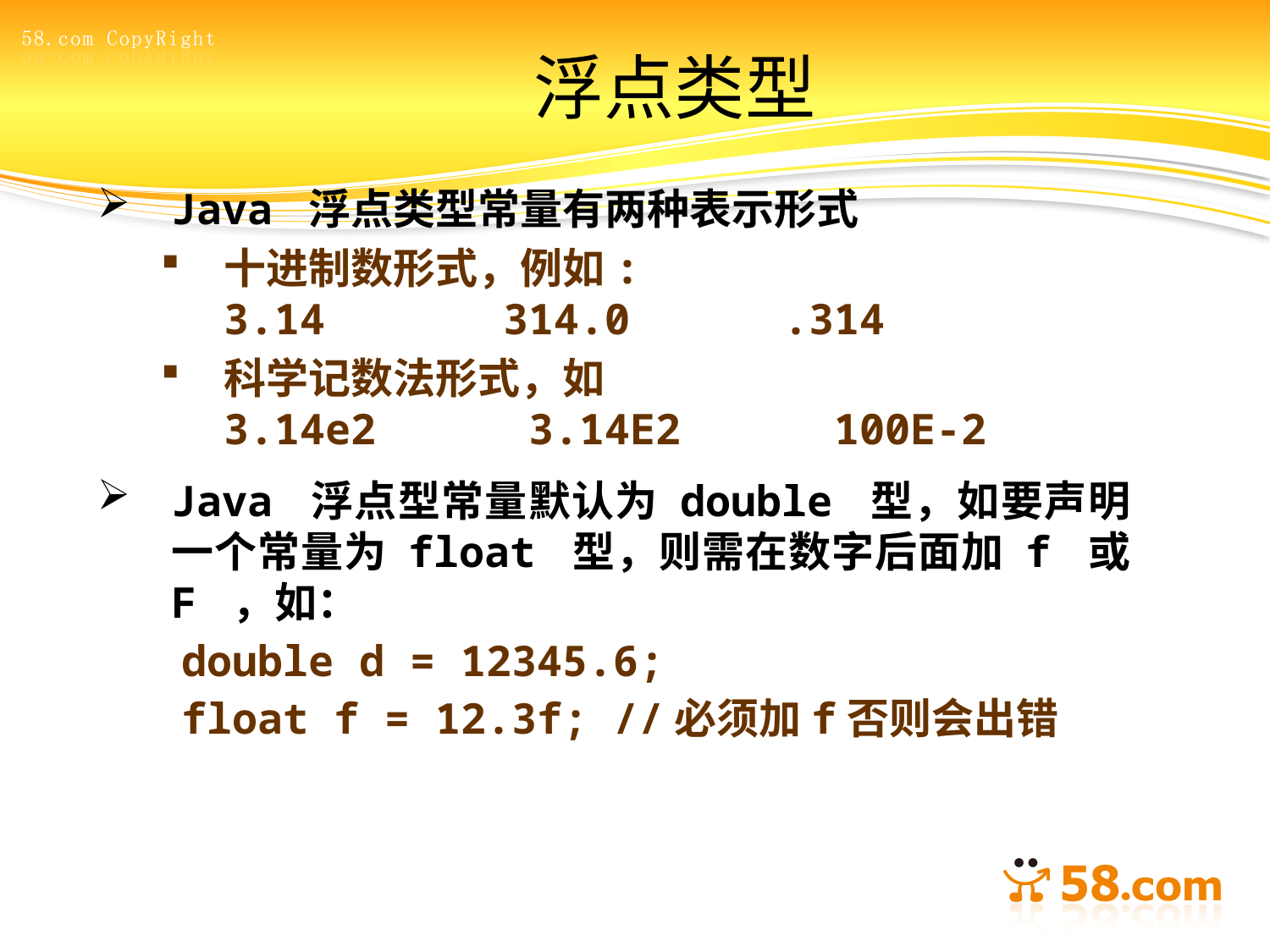

# 浮点类型
Java 浮点类型常量有两种表示形式
十进制数形式，例如:
	3.14       314.0      .314
科学记数法形式，如
	3.14e2      3.14E2      100E-2
Java 浮点型常量默认为 double 型，如要声明一个常量为 float 型，则需在数字后面加 f 或 F ，如：
double d = 12345.6;
float f = 12.3f; //必须加f否则会出错